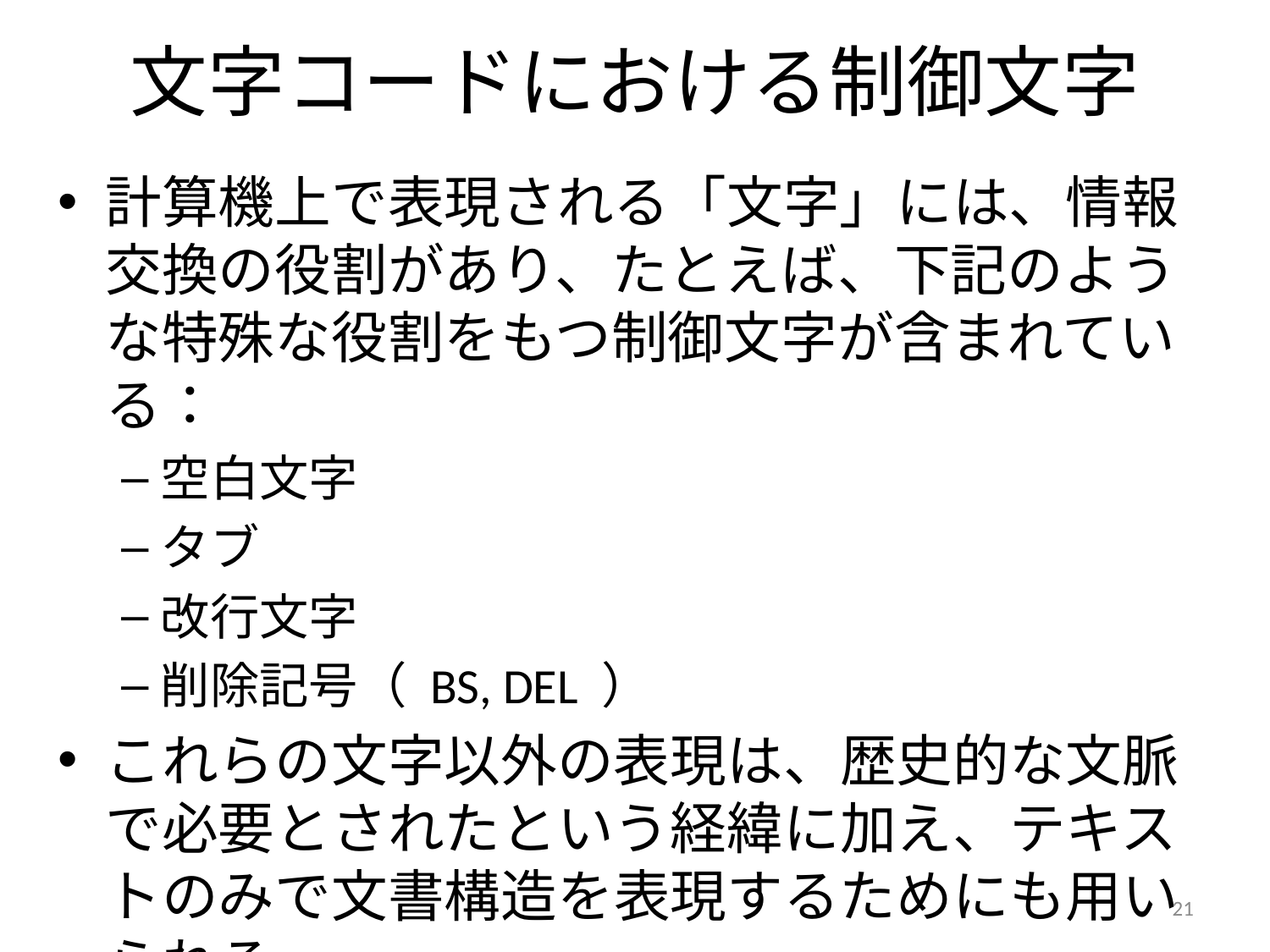

# 文字コードにおける制御文字
計算機上で表現される「文字」には、情報交換の役割があり、たとえば、下記のような特殊な役割をもつ制御文字が含まれている：
空白文字
タブ
改行文字
削除記号（ BS, DEL ）
これらの文字以外の表現は、歴史的な文脈で必要とされたという経緯に加え、テキストのみで文書構造を表現するためにも用いられる。
21